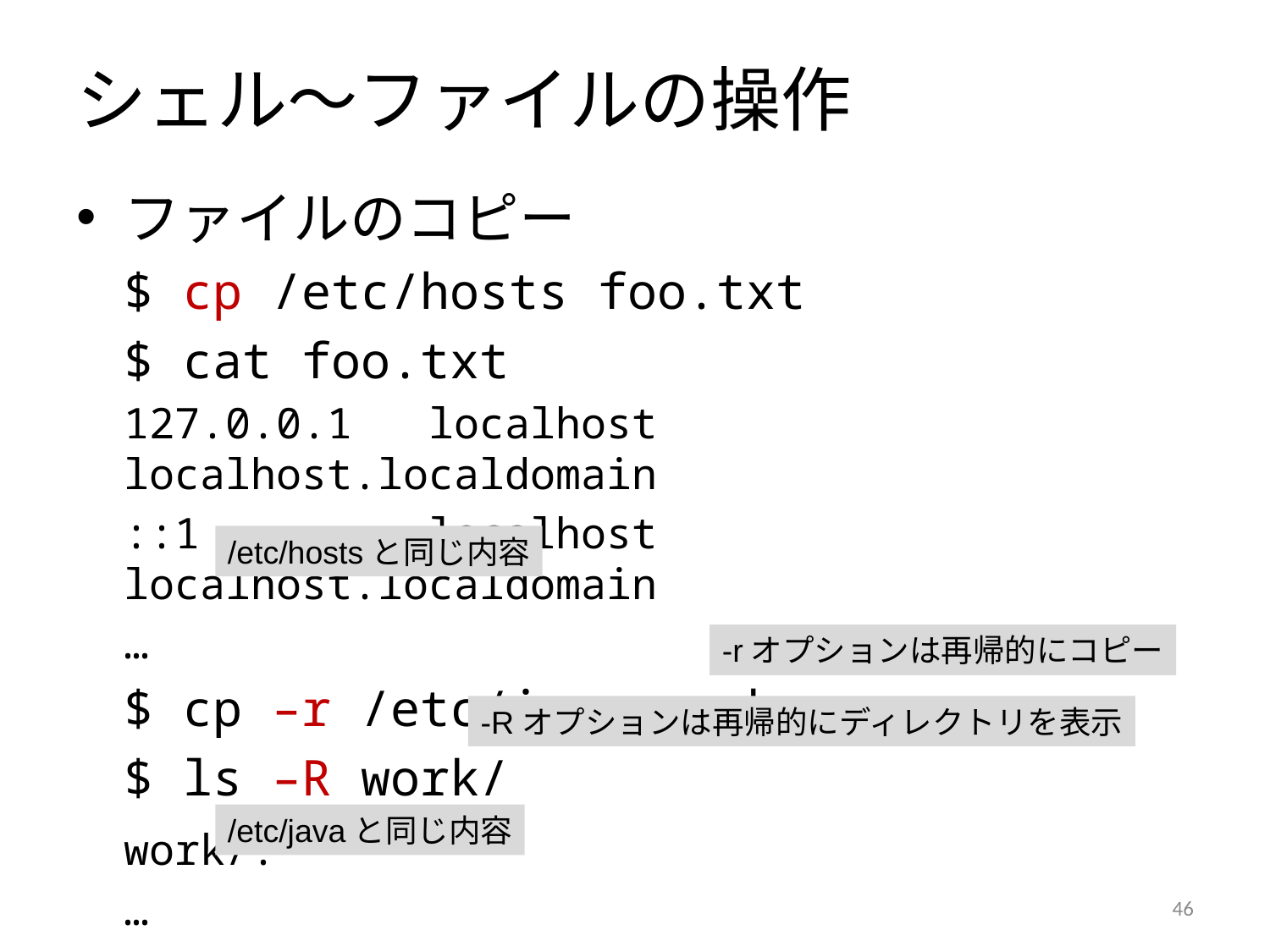

# シェル～ファイルの操作
ファイルのコピー
	$ cp /etc/hosts foo.txt
	$ cat foo.txt
	127.0.0.1   localhost localhost.localdomain
	::1         localhost localhost.localdomain
	…
	$ cp –r /etc/java work
	$ ls –R work/
	work/:
	…
/etc/hostsと同じ内容
-rオプションは再帰的にコピー
-Rオプションは再帰的にディレクトリを表示
/etc/javaと同じ内容
46